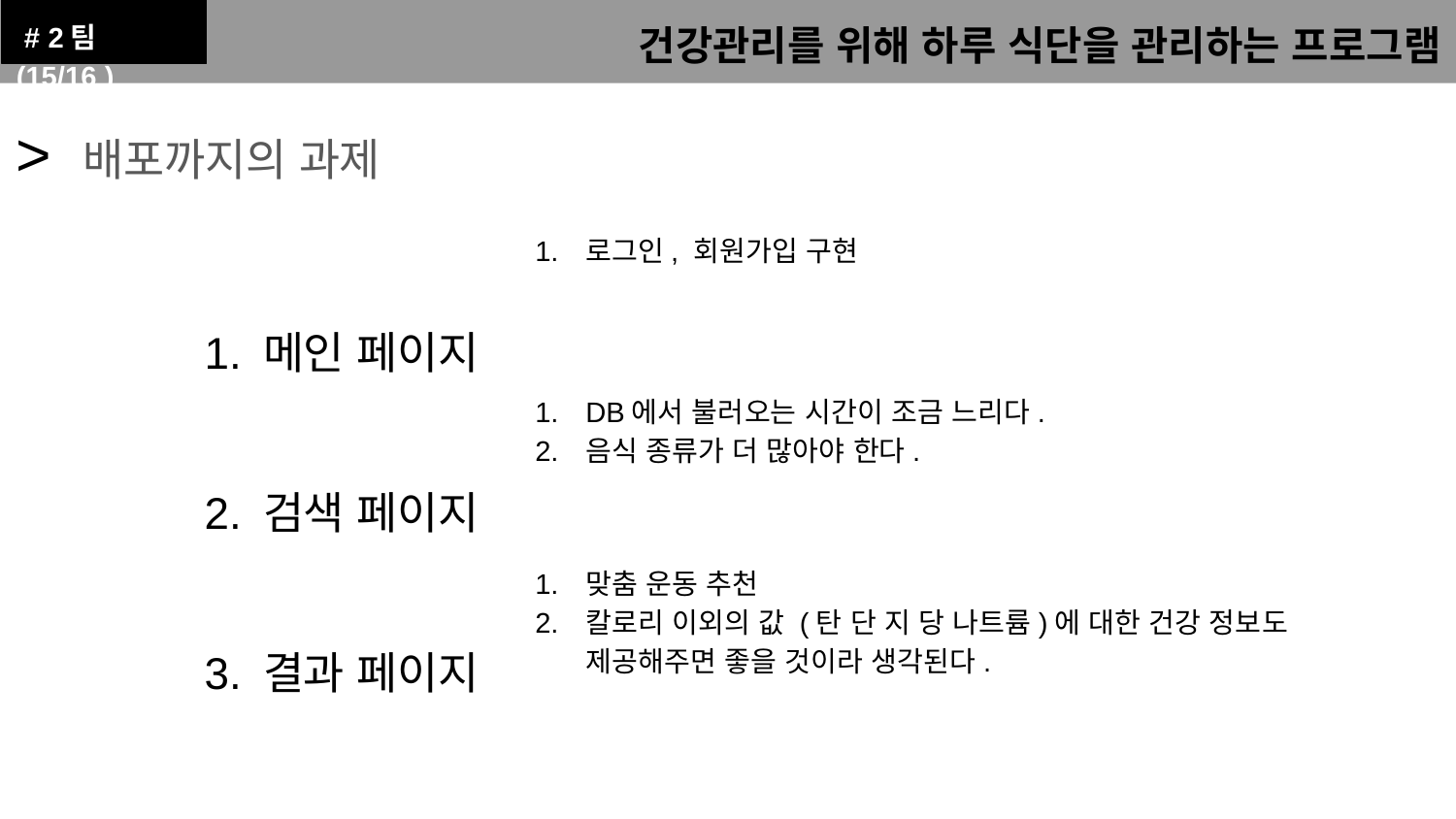

# 2팀 (15/16 )
건강관리를 위해 하루 식단을 관리하는 프로그램
> 배포까지의 과제
메인 페이지
검색 페이지
결과 페이지
로그인, 회원가입 구현
DB에서 불러오는 시간이 조금 느리다.
음식 종류가 더 많아야 한다.
맞춤 운동 추천
칼로리 이외의 값 (탄 단 지 당 나트륨)에 대한 건강 정보도 제공해주면 좋을 것이라 생각된다.